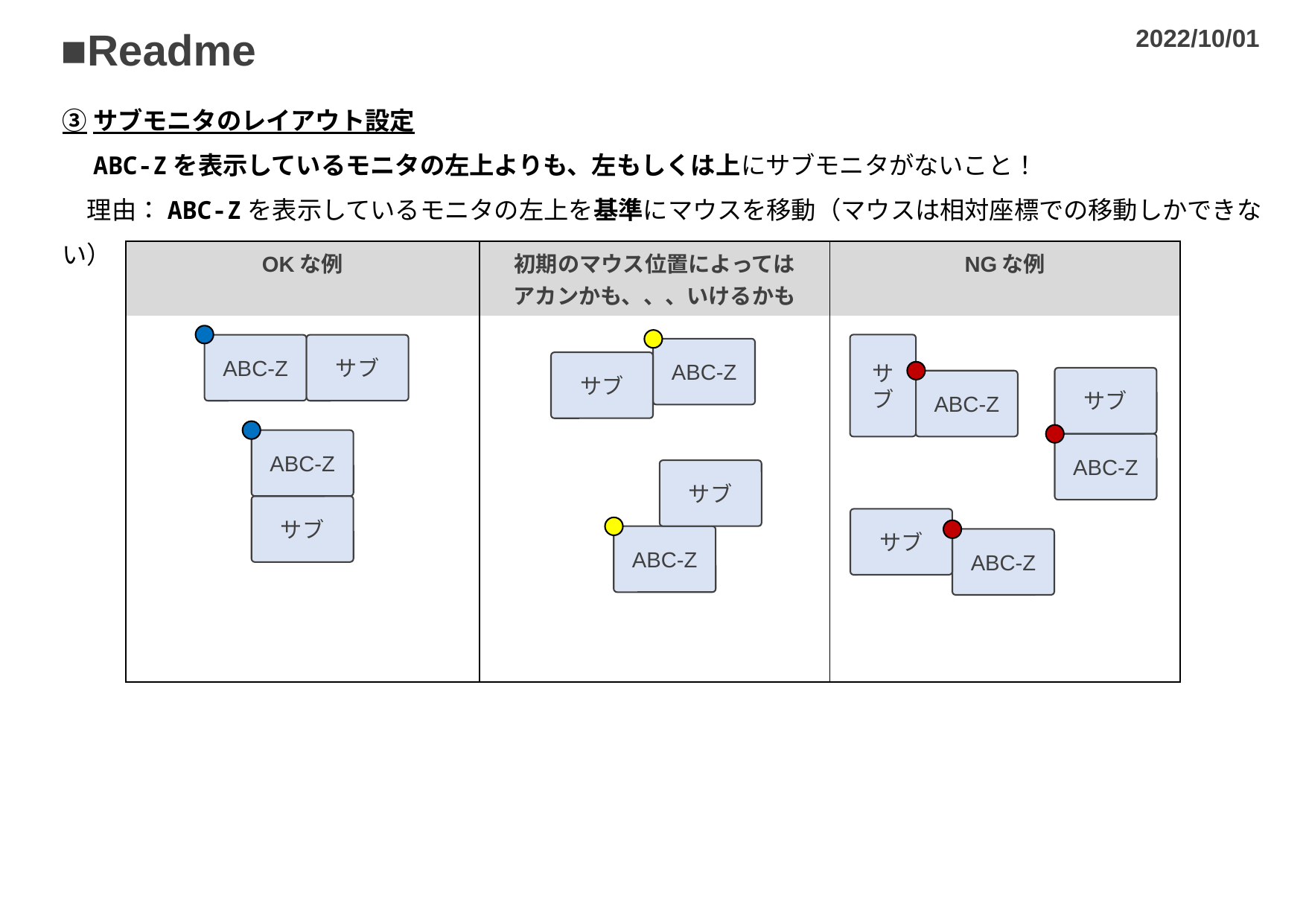

■Readme
2022/10/01
③サブモニタのレイアウト設定
　ABC-Zを表示しているモニタの左上よりも、左もしくは上にサブモニタがないこと！
　理由：ABC-Zを表示しているモニタの左上を基準にマウスを移動（マウスは相対座標での移動しかできない）
| OKな例 | 初期のマウス位置によっては アカンかも、、、いけるかも | NGな例 |
| --- | --- | --- |
|  |  |  |

サブ
ABC-Z

ABC-Z
サブ
サブ
ABC-Z

サブ
ABC-Z

ABC-Z
サブ
サブ
ABC-Z

サブ
ABC-Z